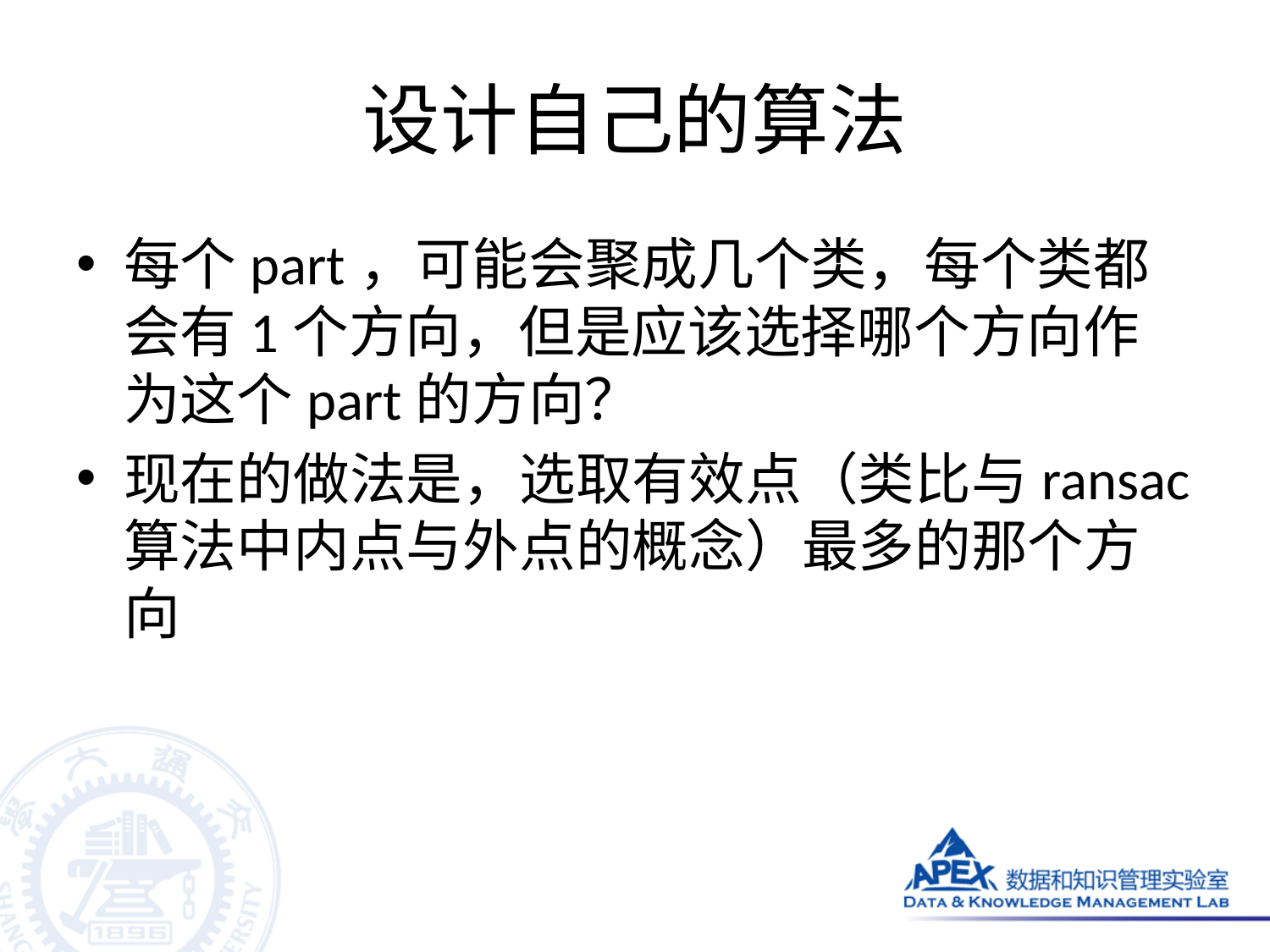

# 设计自己的算法
每个part，可能会聚成几个类，每个类都会有1个方向，但是应该选择哪个方向作为这个part的方向？
现在的做法是，选取有效点（类比与ransac算法中内点与外点的概念）最多的那个方向